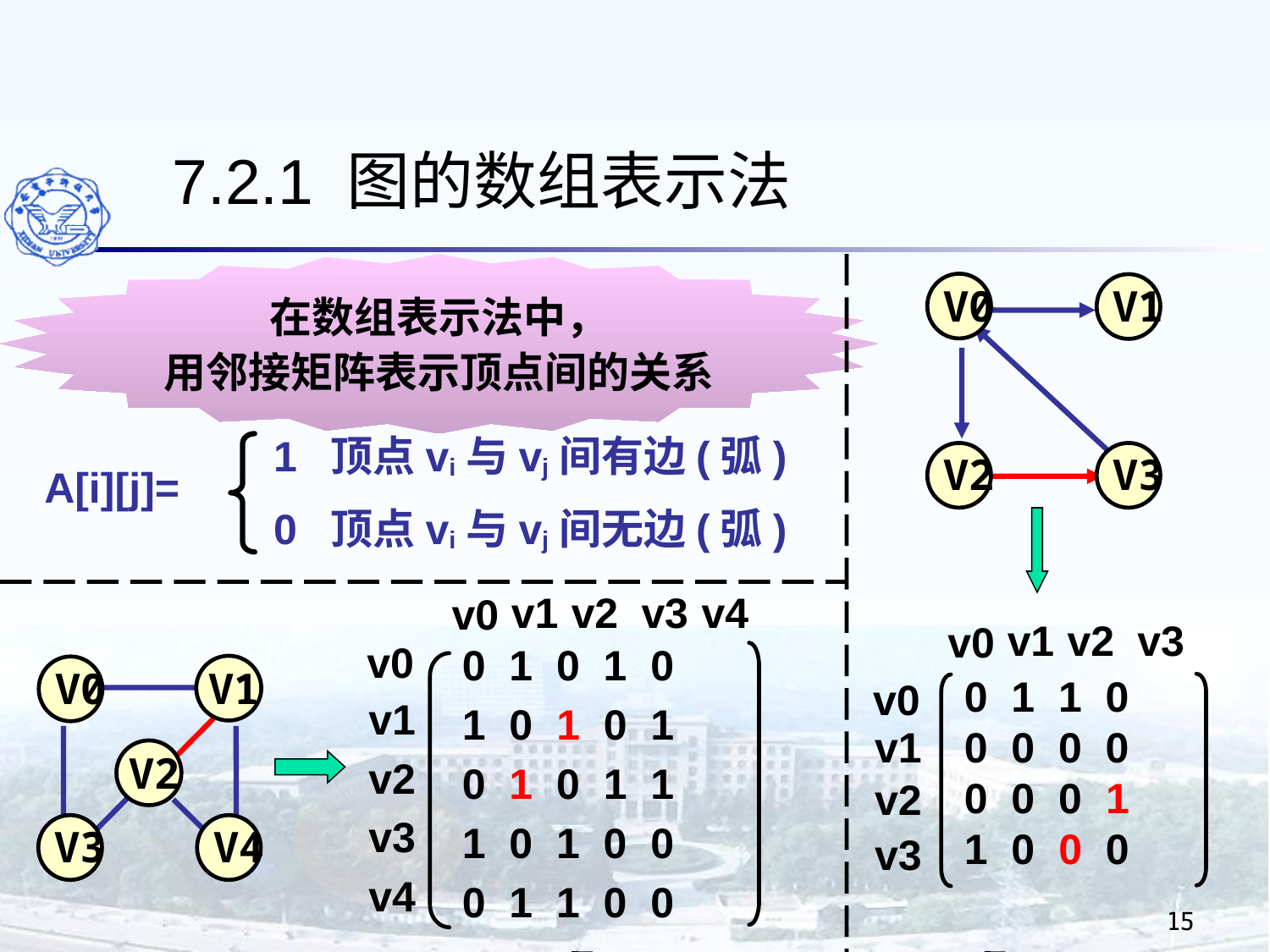

7.2.1 图的数组表示法
在数组表示法中，
用邻接矩阵表示顶点间的关系

 V0

 V1

 V2

 V3

1  顶点vi与vj间有边(弧)
0  顶点vi与vj间无边(弧)

A[i][j]=

v1
v2
v3
v4
v0
v0
v1
v2
v3
v4
0  1  0  1  0
1  0  1  0  1
0  1  0  1  1
1  0  1  0  0
0  1  1  0  0

v1
v2
v3
v0
v0
0  1  1  0
0  0  0  0
0  0  0  1
1  0  0  0

v1
v2
v3
 V0

 V1

 V2

 V3

 V4

15